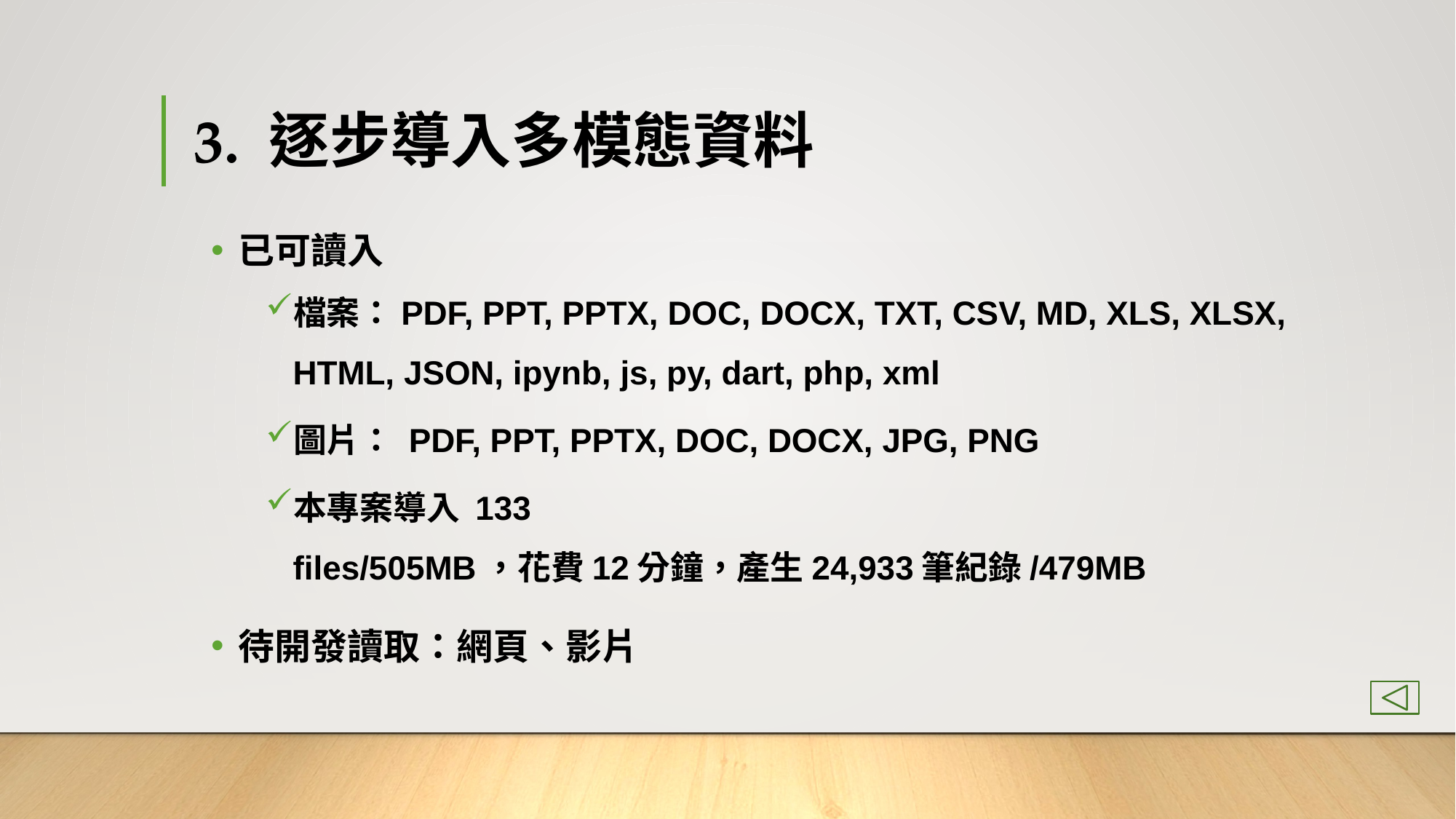

# 3. 逐步導入多模態資料
已可讀入
檔案：PDF, PPT, PPTX, DOC, DOCX, TXT, CSV, MD, XLS, XLSX, HTML, JSON, ipynb, js, py, dart, php, xml
圖片： PDF, PPT, PPTX, DOC, DOCX, JPG, PNG
本專案導入 133 files/505MB，花費12分鐘，產生24,933筆紀錄/479MB
待開發讀取：網頁、影片